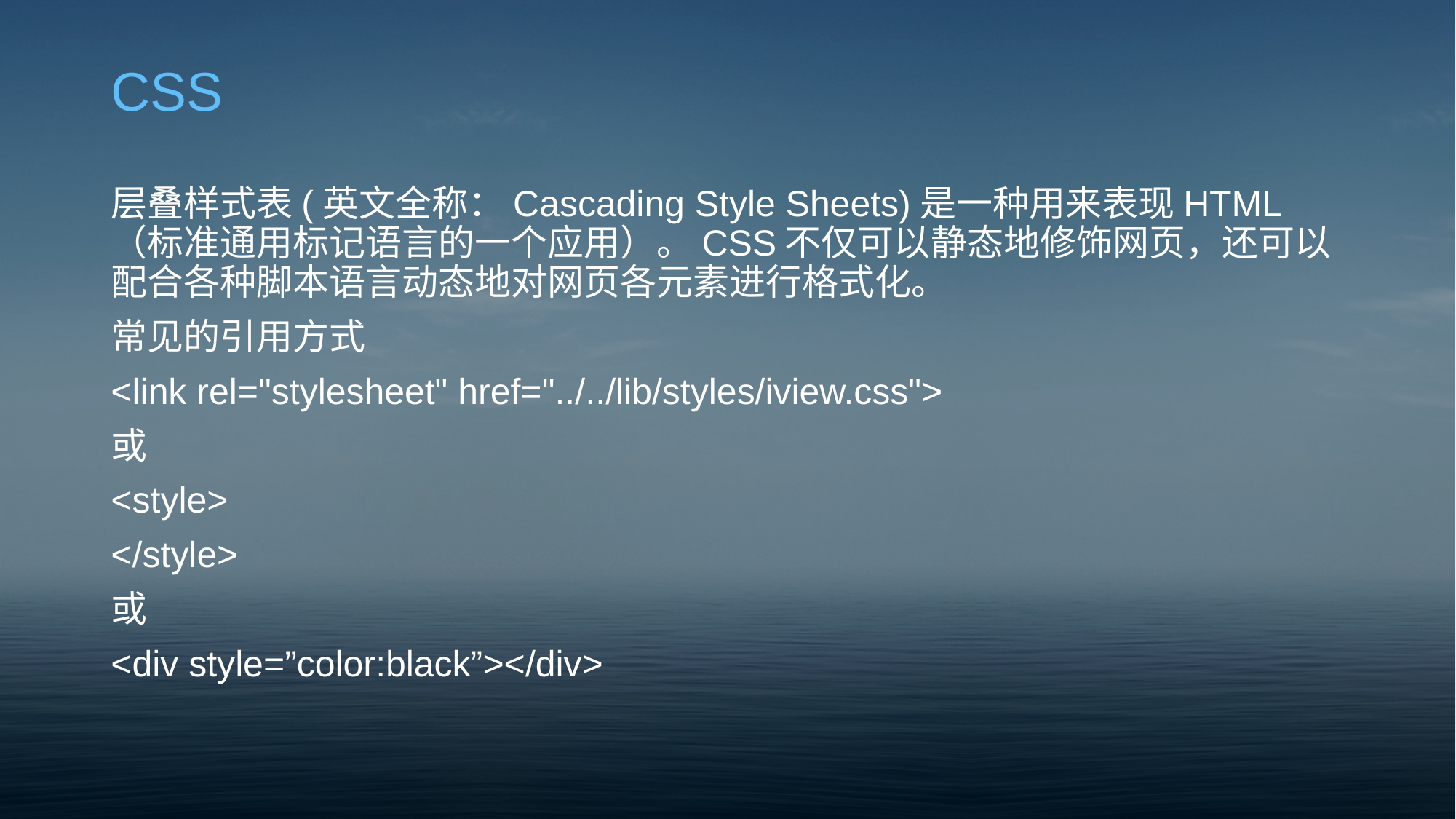

# CSS
层叠样式表(英文全称：Cascading Style Sheets)是一种用来表现HTML（标准通用标记语言的一个应用）。CSS不仅可以静态地修饰网页，还可以配合各种脚本语言动态地对网页各元素进行格式化。
常见的引用方式
<link rel="stylesheet" href="../../lib/styles/iview.css">
或
<style>
</style>
或
<div style=”color:black”></div>